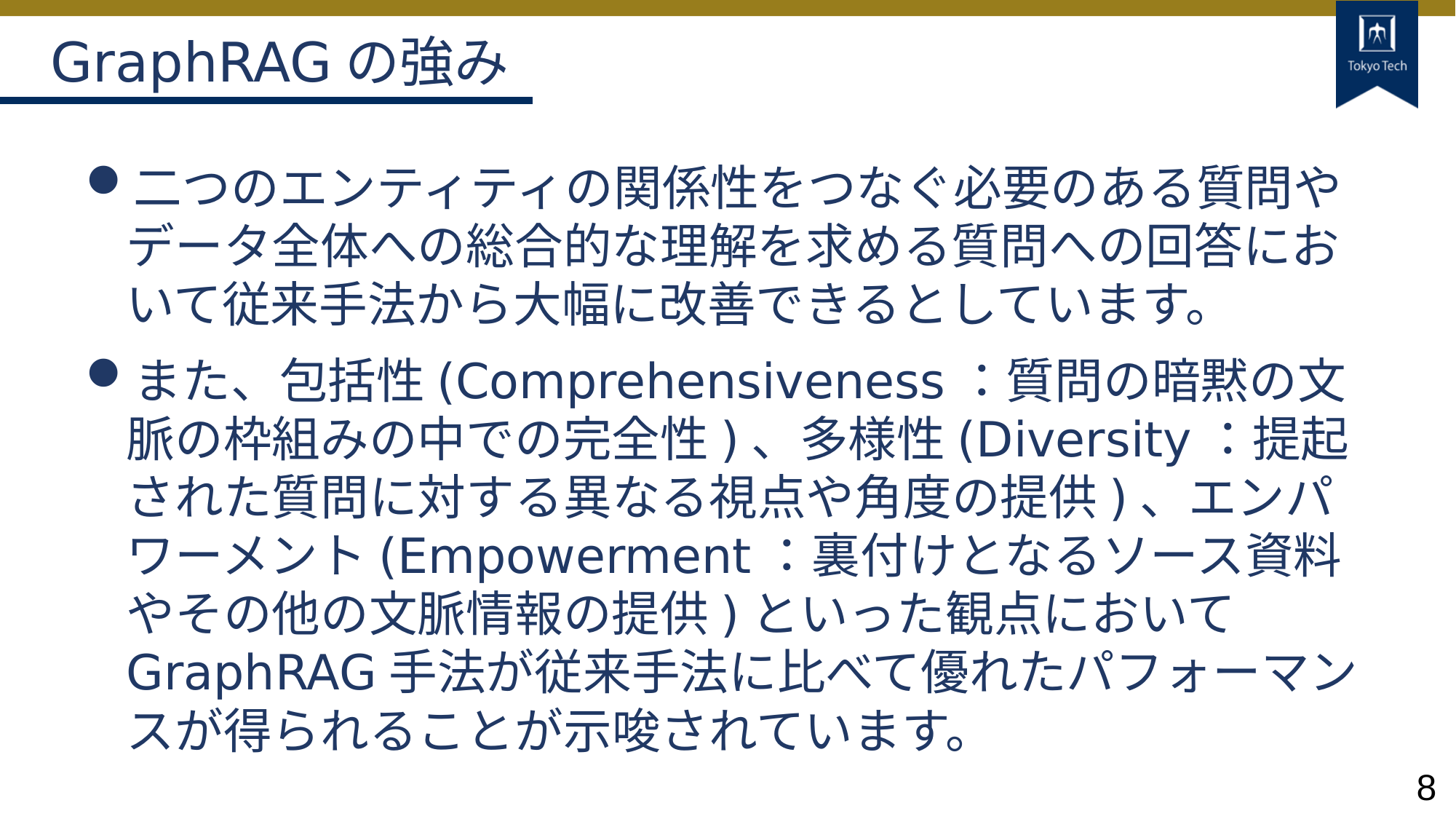

# GraphRAGの強み
二つのエンティティの関係性をつなぐ必要のある質問やデータ全体への総合的な理解を求める質問への回答において従来手法から大幅に改善できるとしています。
また、包括性(Comprehensiveness：質問の暗黙の文脈の枠組みの中での完全性)、多様性(Diversity：提起された質問に対する異なる視点や角度の提供)、エンパワーメント(Empowerment：裏付けとなるソース資料やその他の文脈情報の提供)といった観点においてGraphRAG手法が従来手法に比べて優れたパフォーマンスが得られることが示唆されています。